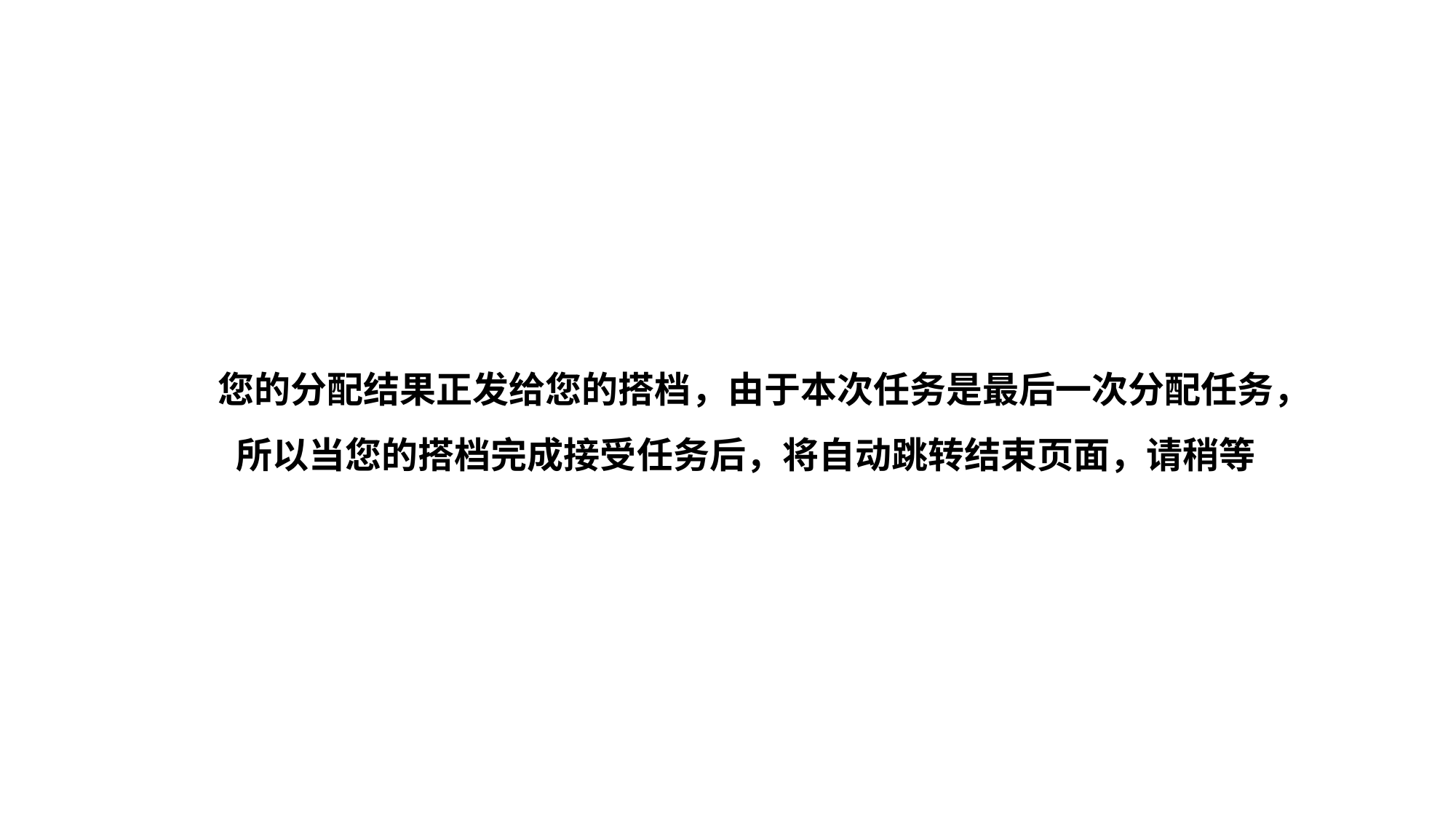

您的分配结果正发给您的搭档，由于本次任务是最后一次分配任务，所以当您的搭档完成接受任务后，将自动跳转结束页面，请稍等